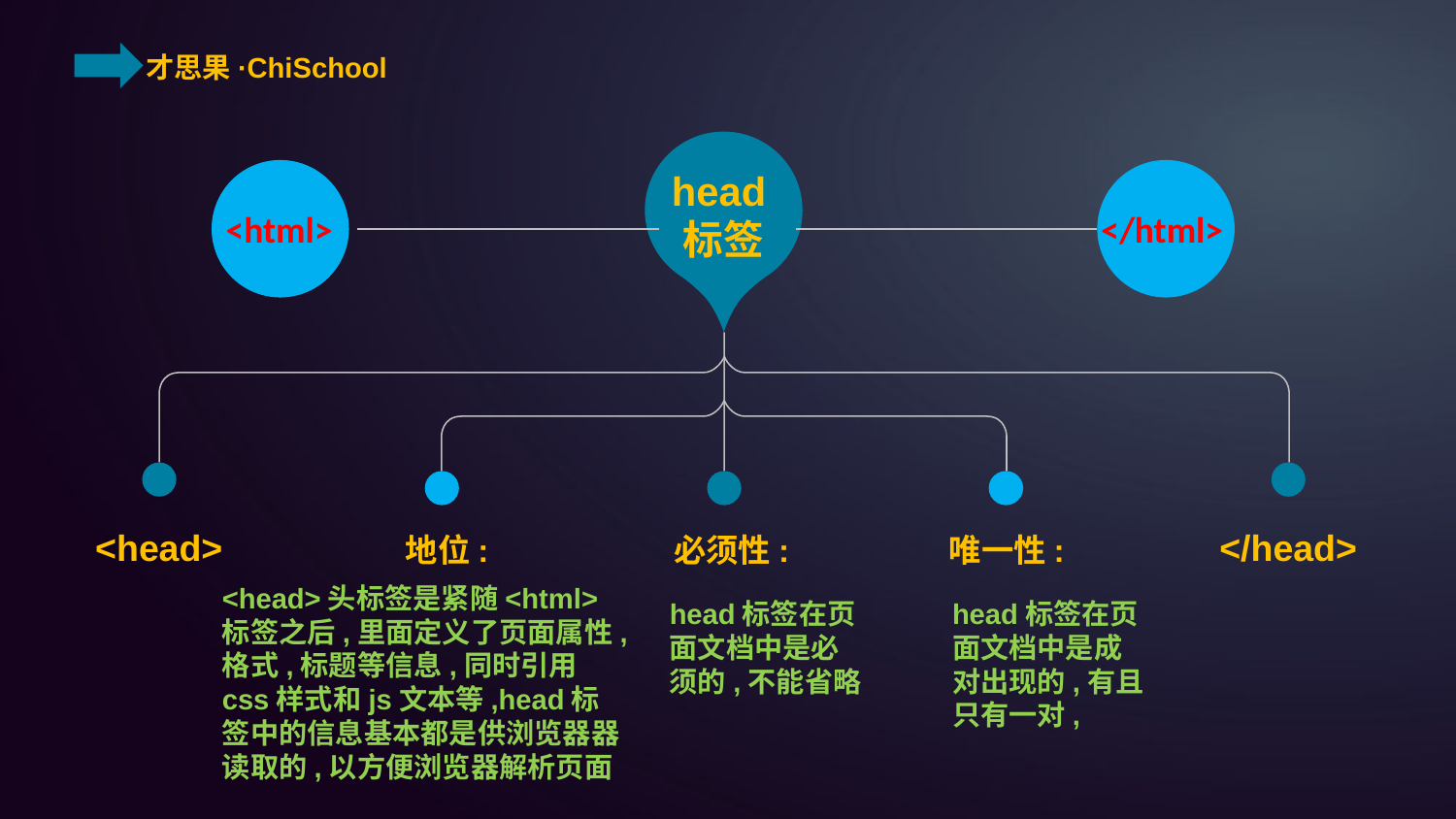

head标签

<html>
</html>

<head>
</head>
地位:
必须性:
唯一性:
<head>头标签是紧随<html>标签之后,里面定义了页面属性,格式,标题等信息,同时引用css样式和js文本等,head标签中的信息基本都是供浏览器器读取的,以方便浏览器解析页面
head标签在页面文档中是必须的,不能省略
head标签在页面文档中是成对出现的,有且只有一对,